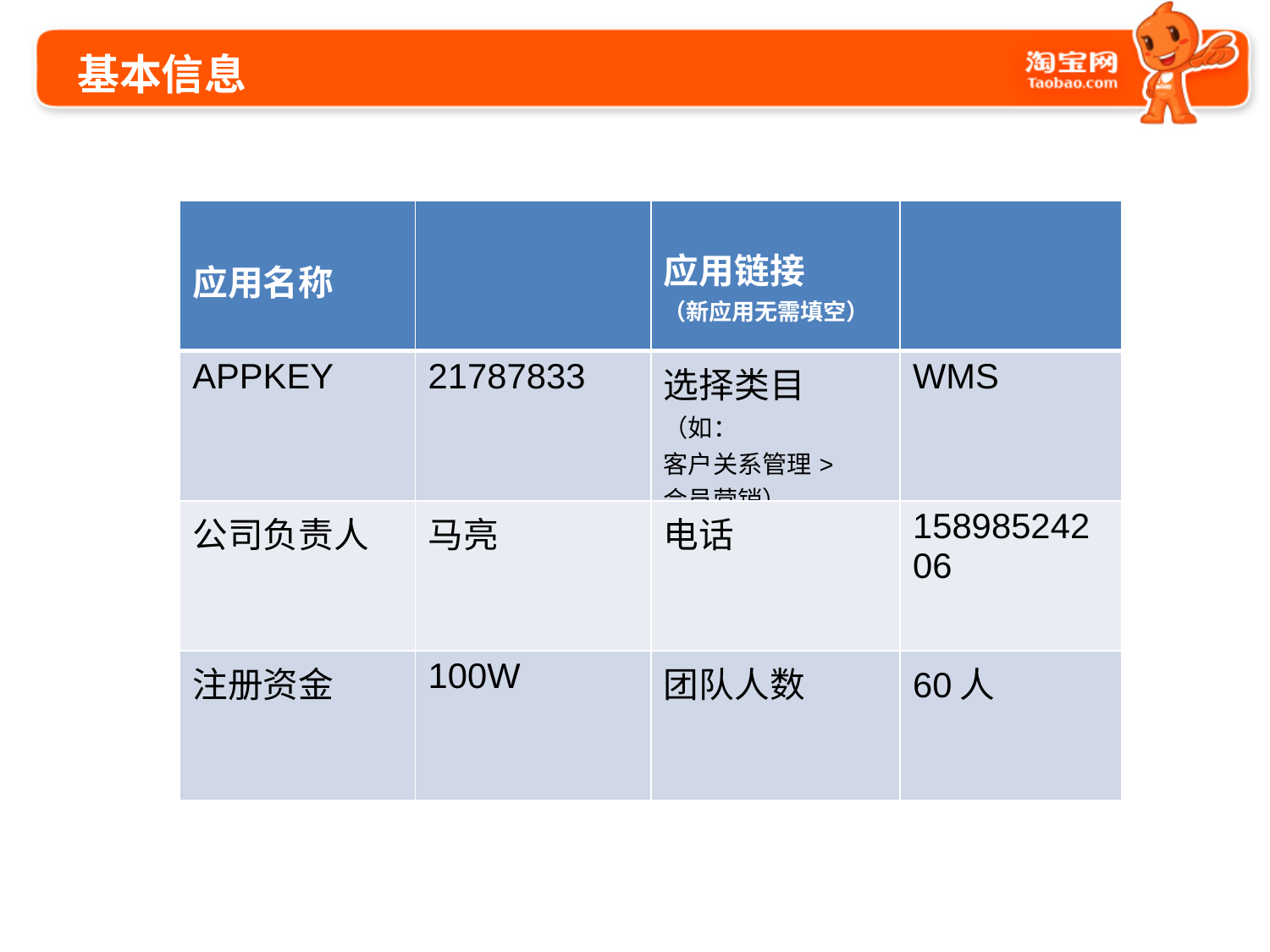

基本信息
| 应用名称 |  | 应用链接 （新应用无需填空） |  |
| --- | --- | --- | --- |
| APPKEY | 21787833 | 选择类目 （如： 客户关系管理> 会员营销） | WMS |
| 公司负责人 | 马亮 | 电话 | 15898524206 |
| 注册资金 | 100W | 团队人数 | 60人 |